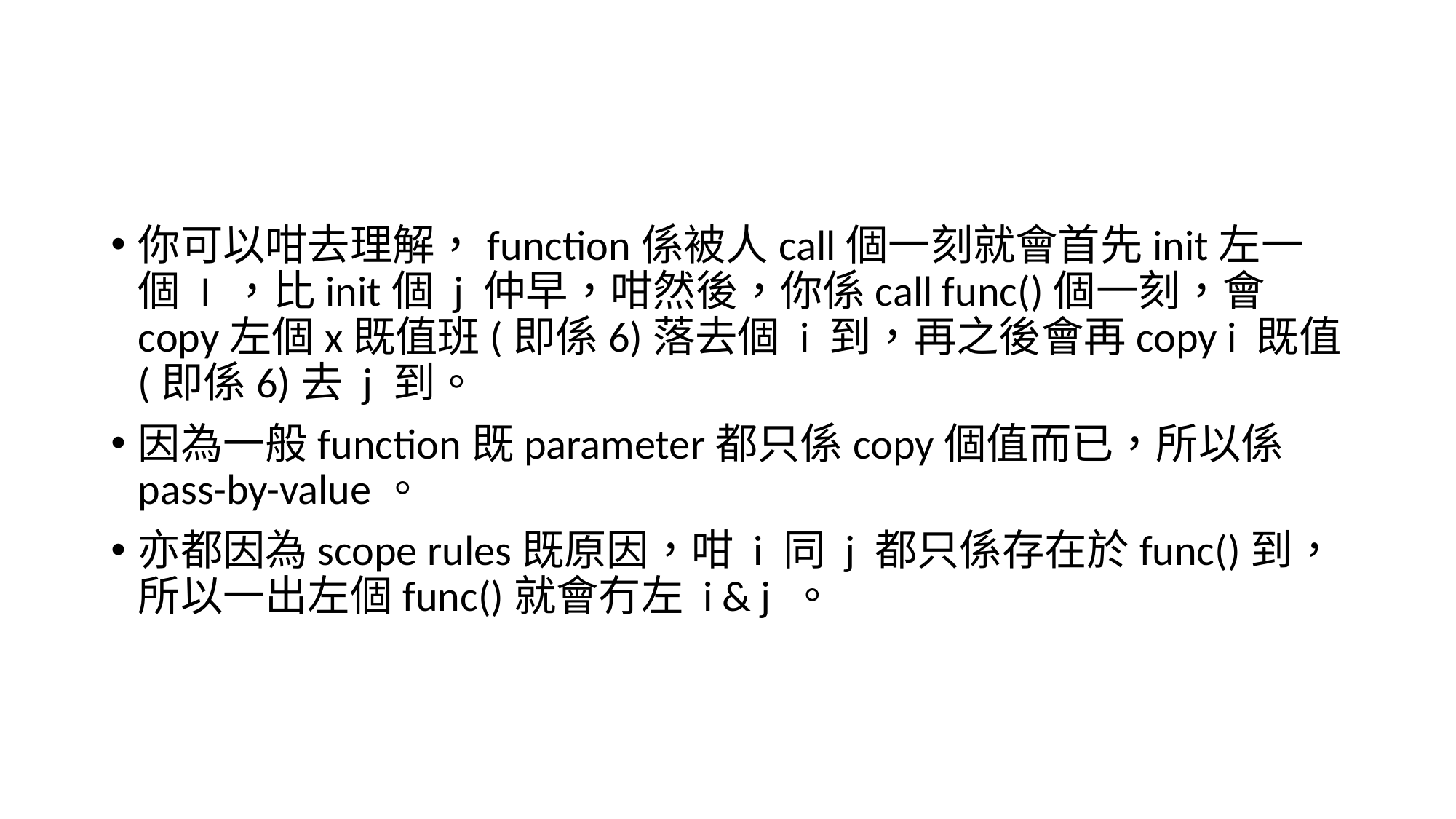

#
你可以咁去理解，function係被人call個一刻就會首先init左一個 I ，比init個 j 仲早，咁然後，你係call func()個一刻，會copy左個x既值班(即係6)落去個 i 到，再之後會再copy i 既值(即係6)去 j 到。
因為一般function既parameter都只係copy個值而已，所以係pass-by-value。
亦都因為scope rules既原因，咁 i 同 j 都只係存在於func()到，所以一出左個func()就會冇左 i & j 。